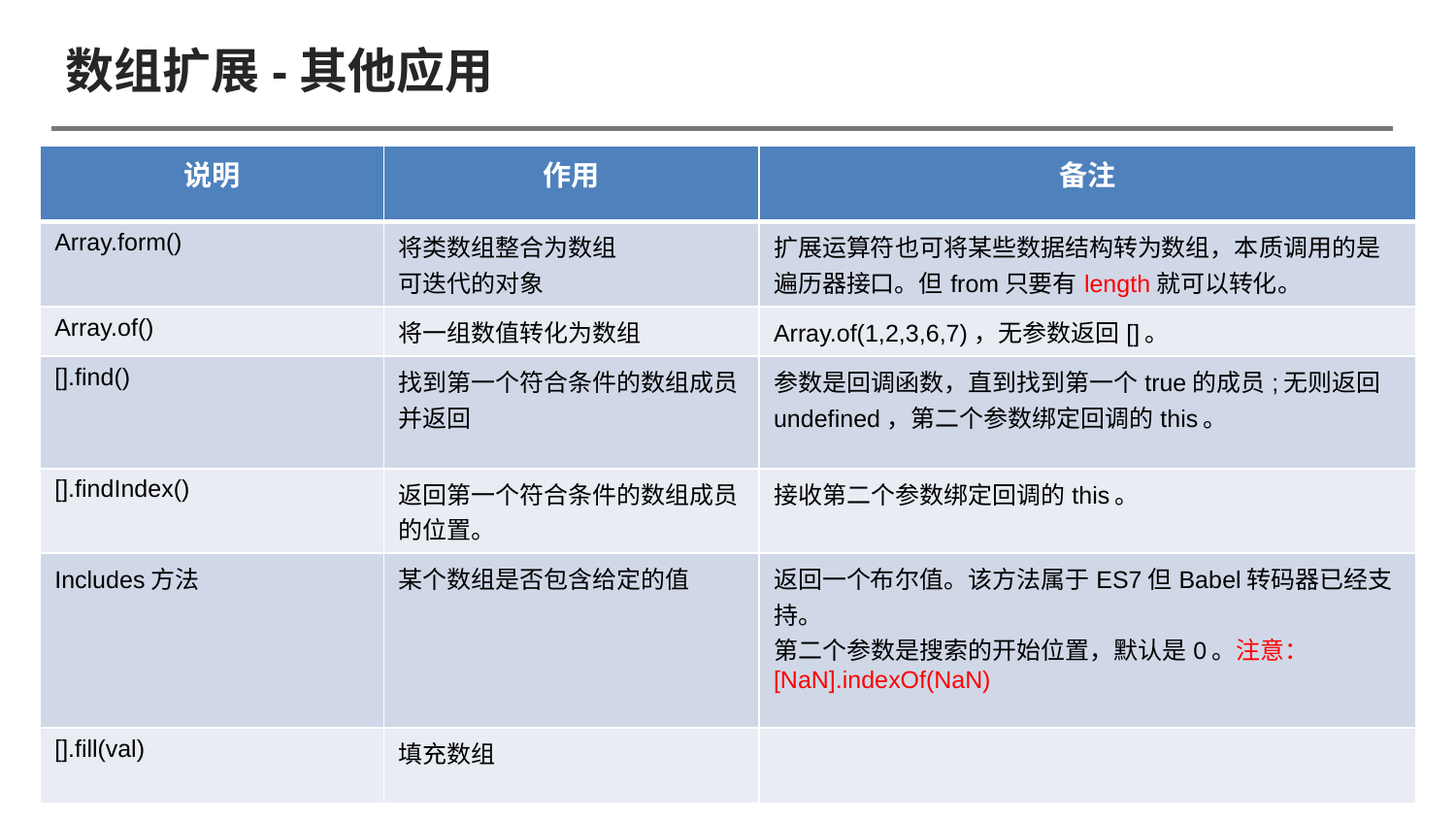

# 数组扩展-其他应用

| 说明 | 作用 | 备注 |
| --- | --- | --- |
| Array.form() | 将类数组整合为数组 可迭代的对象 | 扩展运算符也可将某些数据结构转为数组，本质调用的是遍历器接口。但from只要有length就可以转化。 |
| Array.of() | 将一组数值转化为数组 | Array.of(1,2,3,6,7)，无参数返回[]。 |
| [].find() | 找到第一个符合条件的数组成员并返回 | 参数是回调函数，直到找到第一个true的成员;无则返回undefined，第二个参数绑定回调的this。 |
| [].findIndex() | 返回第一个符合条件的数组成员的位置。 | 接收第二个参数绑定回调的this。 |
| Includes方法 | 某个数组是否包含给定的值 | 返回一个布尔值。该方法属于ES7但Babel转码器已经支持。 第二个参数是搜索的开始位置，默认是0。注意：[NaN].indexOf(NaN) |
| [].fill(val) | 填充数组 |  |